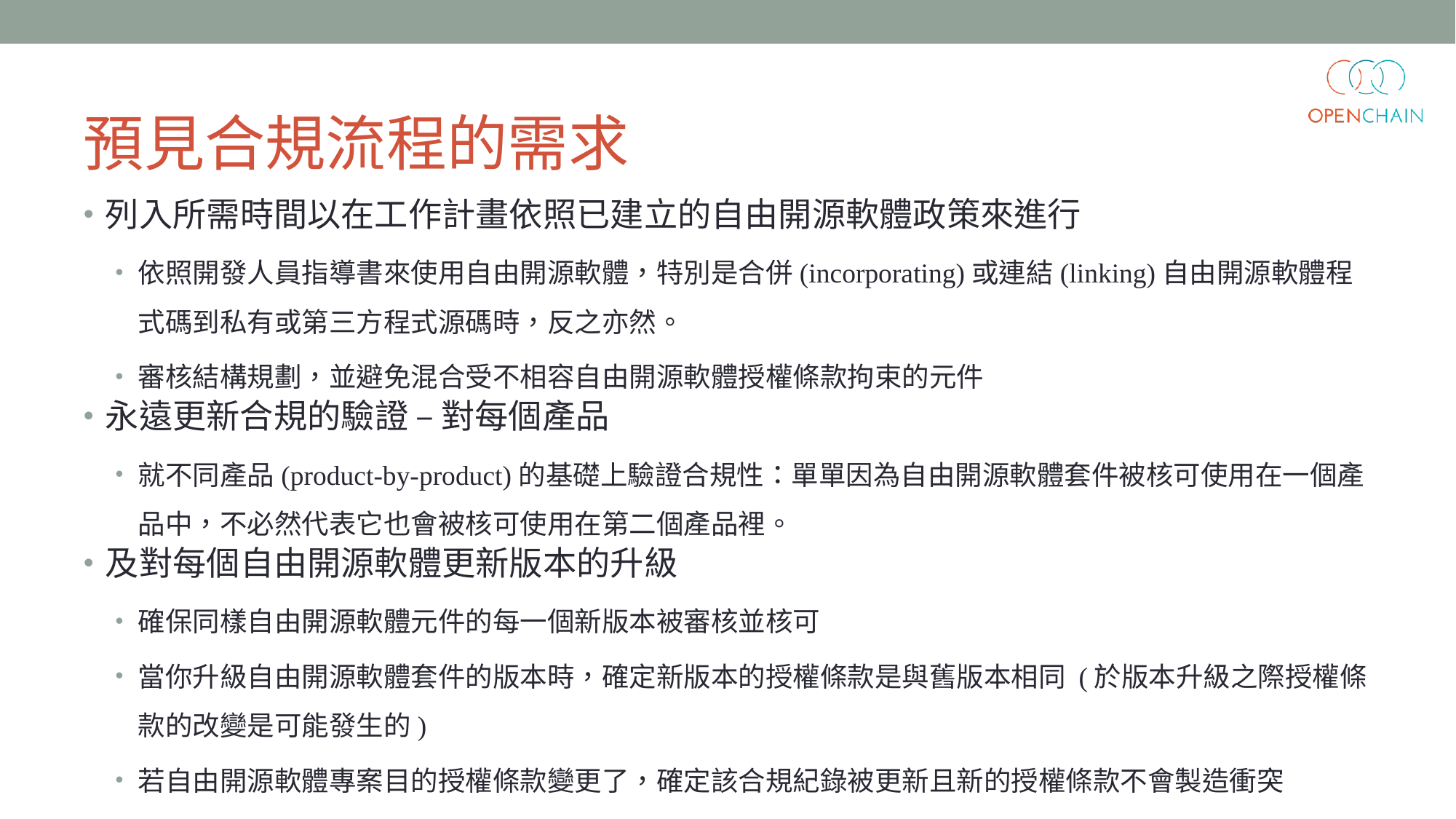

# 預見合規流程的需求
列入所需時間以在工作計畫依照已建立的自由開源軟體政策來進行
依照開發人員指導書來使用自由開源軟體，特別是合併(incorporating)或連結(linking)自由開源軟體程式碼到私有或第三方程式源碼時，反之亦然。
審核結構規劃，並避免混合受不相容自由開源軟體授權條款拘束的元件
永遠更新合規的驗證 – 對每個產品
就不同產品(product-by-product)的基礎上驗證合規性：單單因為自由開源軟體套件被核可使用在一個產品中，不必然代表它也會被核可使用在第二個產品裡。
及對每個自由開源軟體更新版本的升級
確保同樣自由開源軟體元件的每一個新版本被審核並核可
當你升級自由開源軟體套件的版本時，確定新版本的授權條款是與舊版本相同 (於版本升級之際授權條款的改變是可能發生的)
若自由開源軟體專案目的授權條款變更了，確定該合規紀錄被更新且新的授權條款不會製造衝突